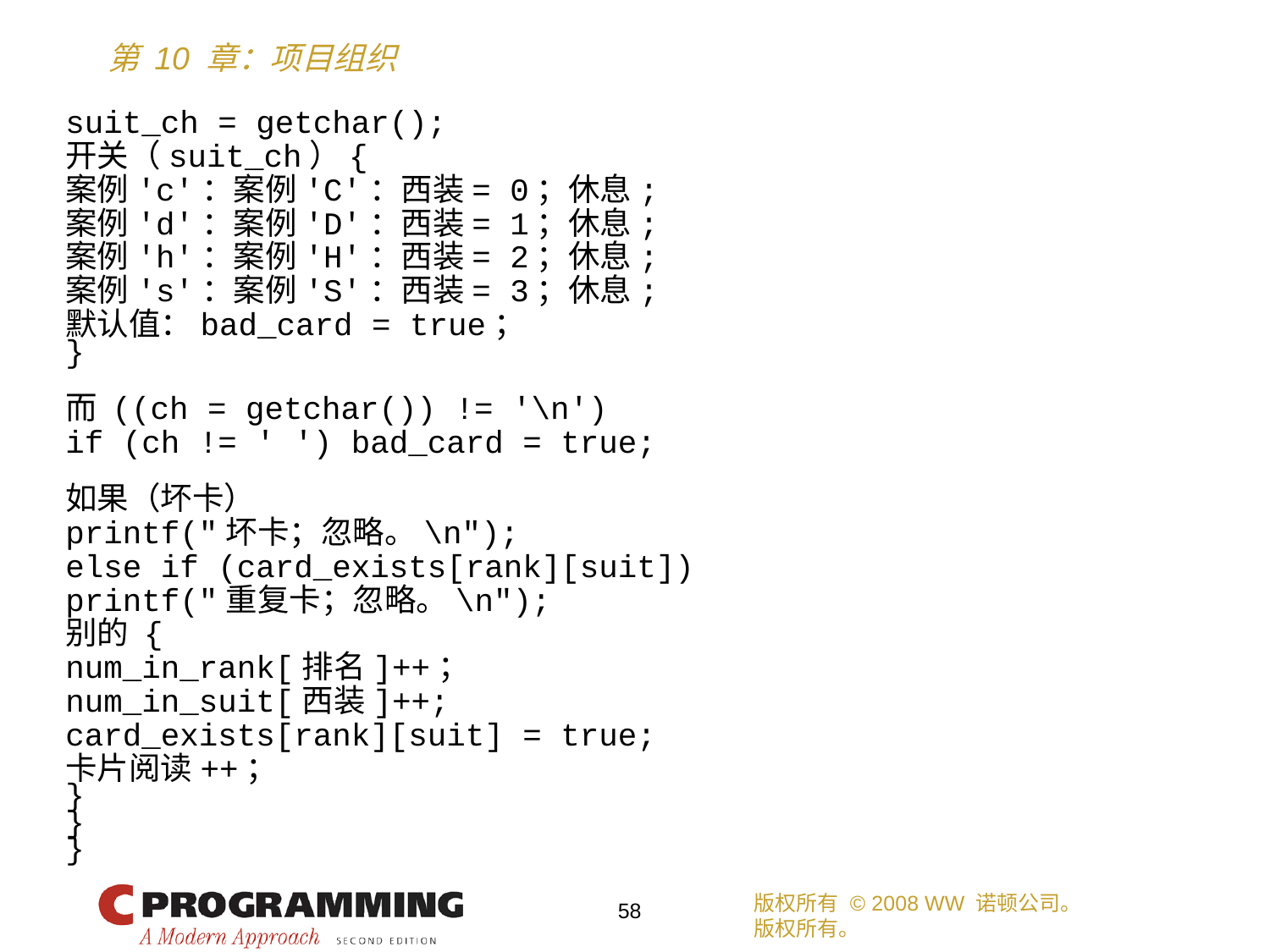

suit_ch = getchar();
开关（suit_ch）{
案例'c'：案例'C'：西装= 0；休息;
案例'd'：案例'D'：西装= 1；休息;
案例'h'：案例'H'：西装= 2；休息;
案例's'：案例'S'：西装= 3；休息;
默认值：bad_card = true；
}

而 ((ch = getchar()) != '\n')
if (ch != ' ') bad_card = true;

如果（坏卡）
printf("坏卡；忽略。\n");
else if (card_exists[rank][suit])
printf("重复卡；忽略。\n");
别的 {
num_in_rank[排名]++；
num_in_suit[西装]++;
card_exists[rank][suit] = true;
卡片阅读++；
}
}
}
版权所有 © 2008 WW 诺顿公司。
版权所有。
58